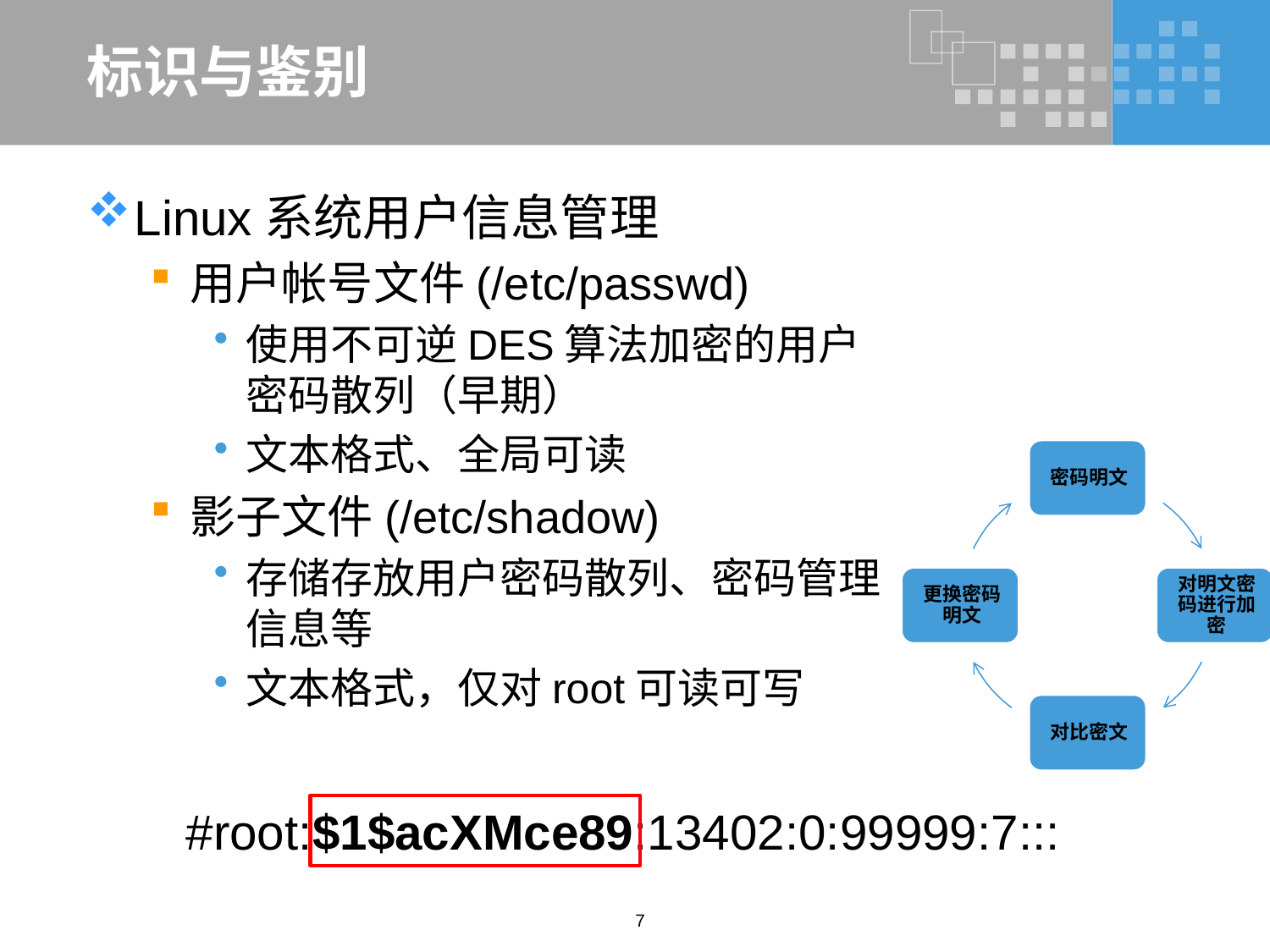

# 标识与鉴别
Linux系统用户信息管理
用户帐号文件(/etc/passwd)
使用不可逆DES算法加密的用户密码散列（早期）
文本格式、全局可读
影子文件(/etc/shadow)
存储存放用户密码散列、密码管理信息等
文本格式，仅对root可读可写

密码明文
对明文密码进行加密
对比密文
更换密码明文
#root:$1$acXMce89:13402:0:99999:7:::

7